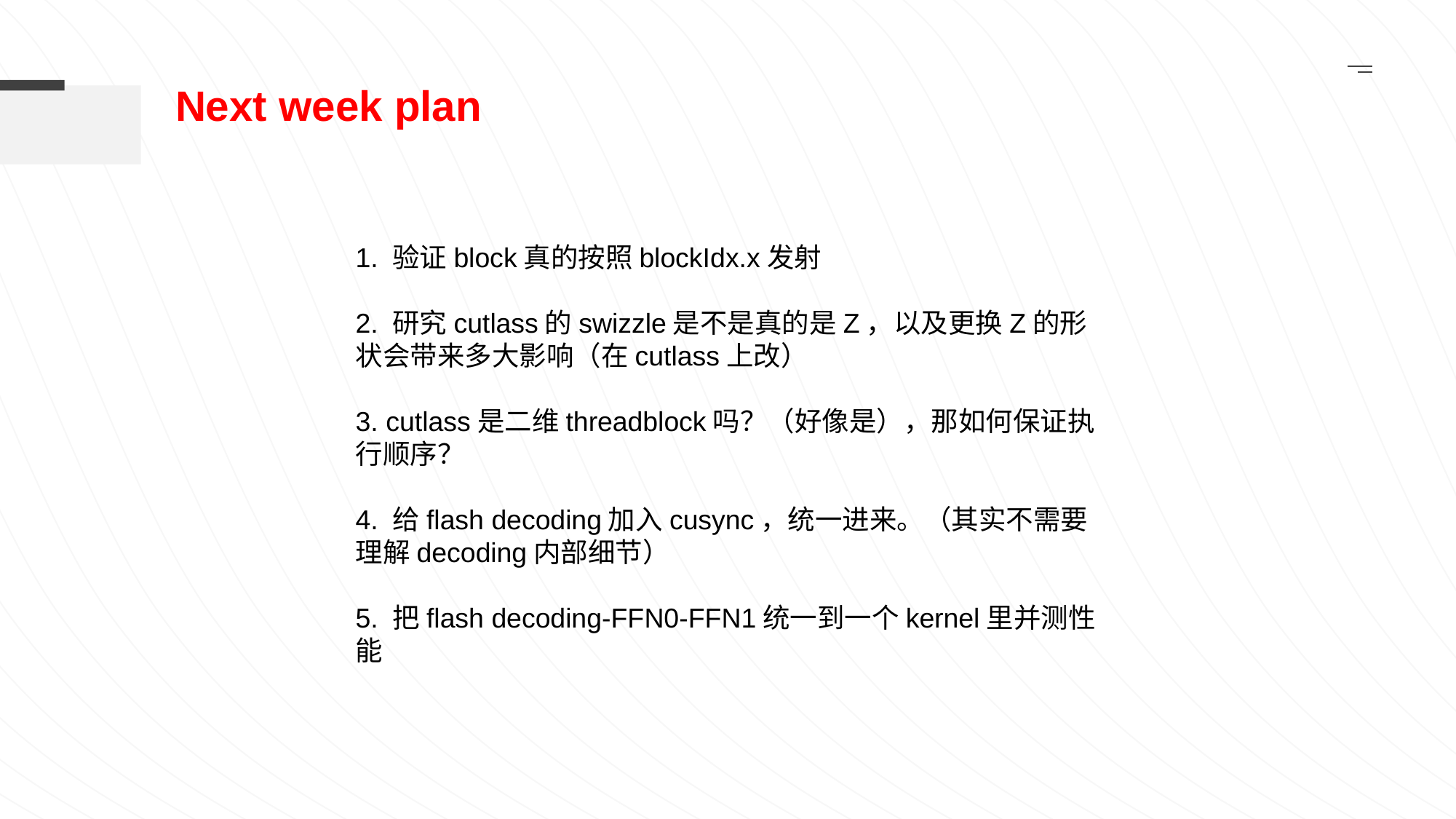

Next week plan
1. 验证block真的按照blockIdx.x发射

2. 研究cutlass的swizzle是不是真的是Z，以及更换Z的形状会带来多大影响（在cutlass上改）

3. cutlass是二维threadblock吗？（好像是），那如何保证执行顺序？

4. 给flash decoding加入cusync，统一进来。（其实不需要理解decoding内部细节）

5. 把flash decoding-FFN0-FFN1统一到一个kernel里并测性能